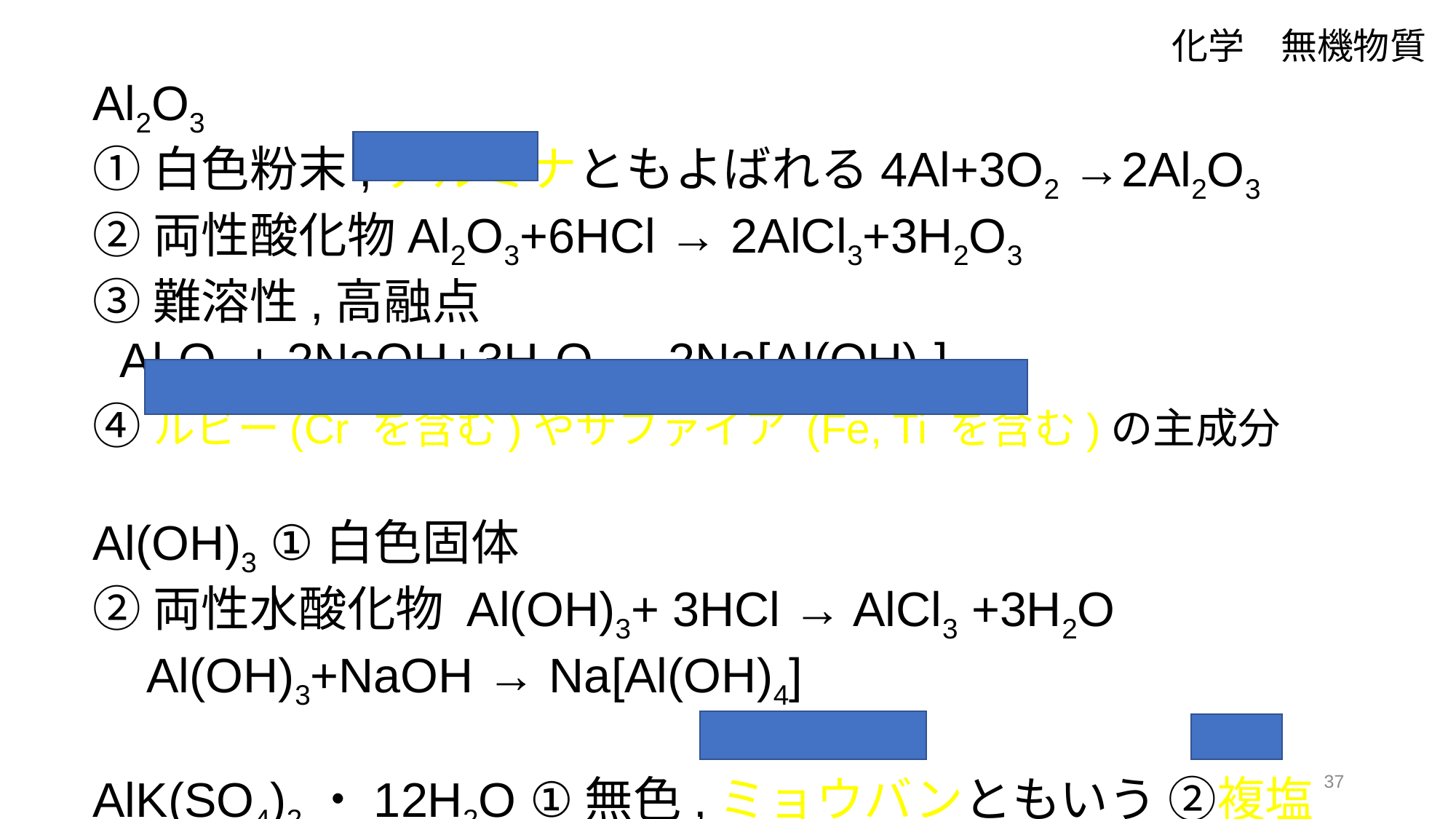

化学　無機物質
Al2O3
①白色粉末,アルミナともよばれる4Al+3O2 →2Al2O3
②両性酸化物Al2O3+6HCl → 2AlCl3+3H2O3
③難溶性,高融点
  Al2O3 + 2NaOH+3H2O → 2Na[Al(OH)4]
➃ルビー(Cr を含む)やサファイア (Fe, Ti を含む)の主成分

Al(OH)3 ①白色固体
②両性水酸化物 Al(OH)3+ 3HCl → AlCl3 +3H2O
    Al(OH)3+NaOH → Na[Al(OH)4]

AlK(SO4)2・12H2O ①無色,ミョウバンともいう ②複塩

37